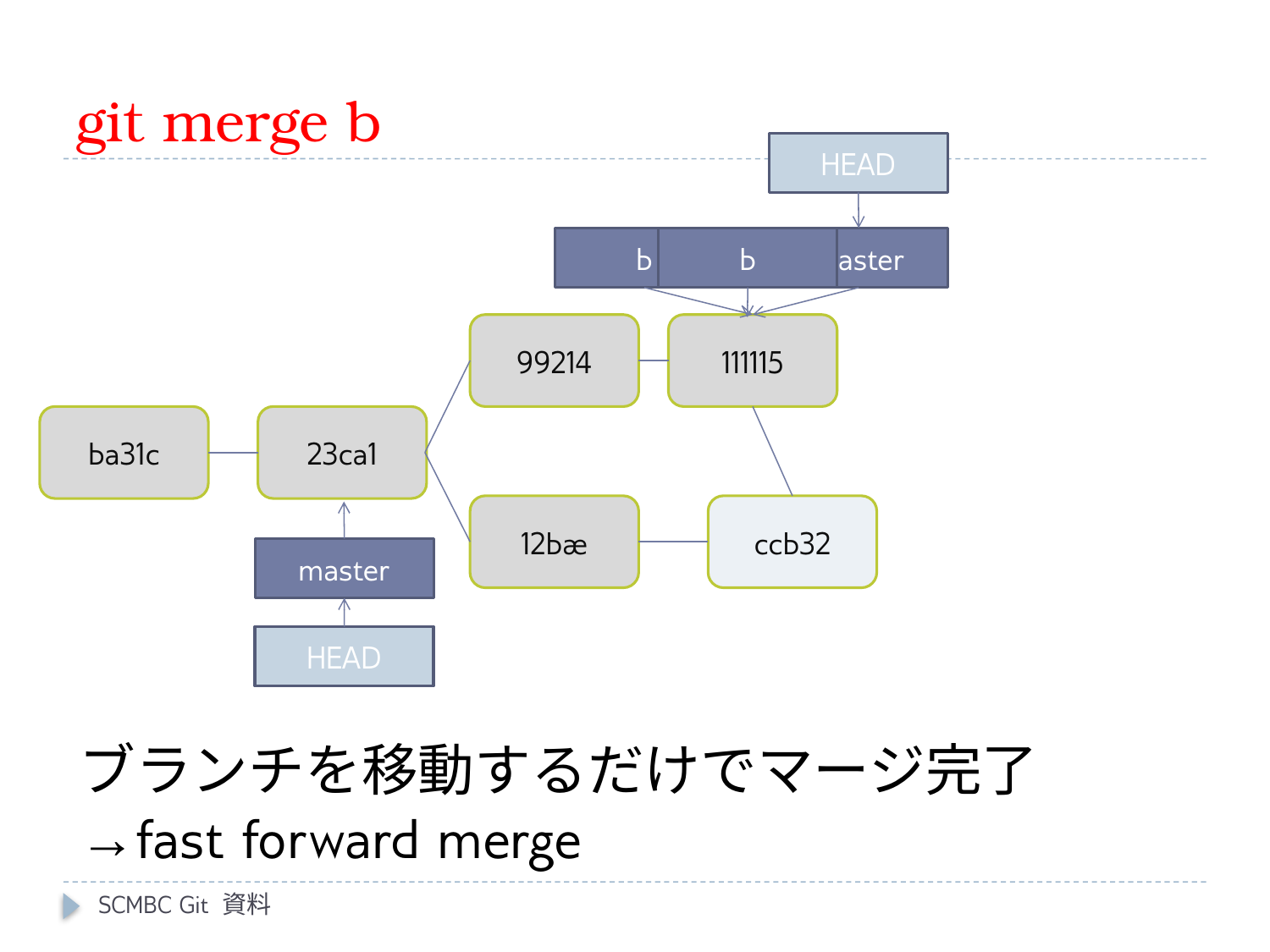

# git merge b
HEAD
b
b
master
99214
111115
ba31c
23ca1
12bae
ccb32
master
HEAD
ブランチを移動するだけでマージ完了
→fast forward merge
SCMBC Git 資料